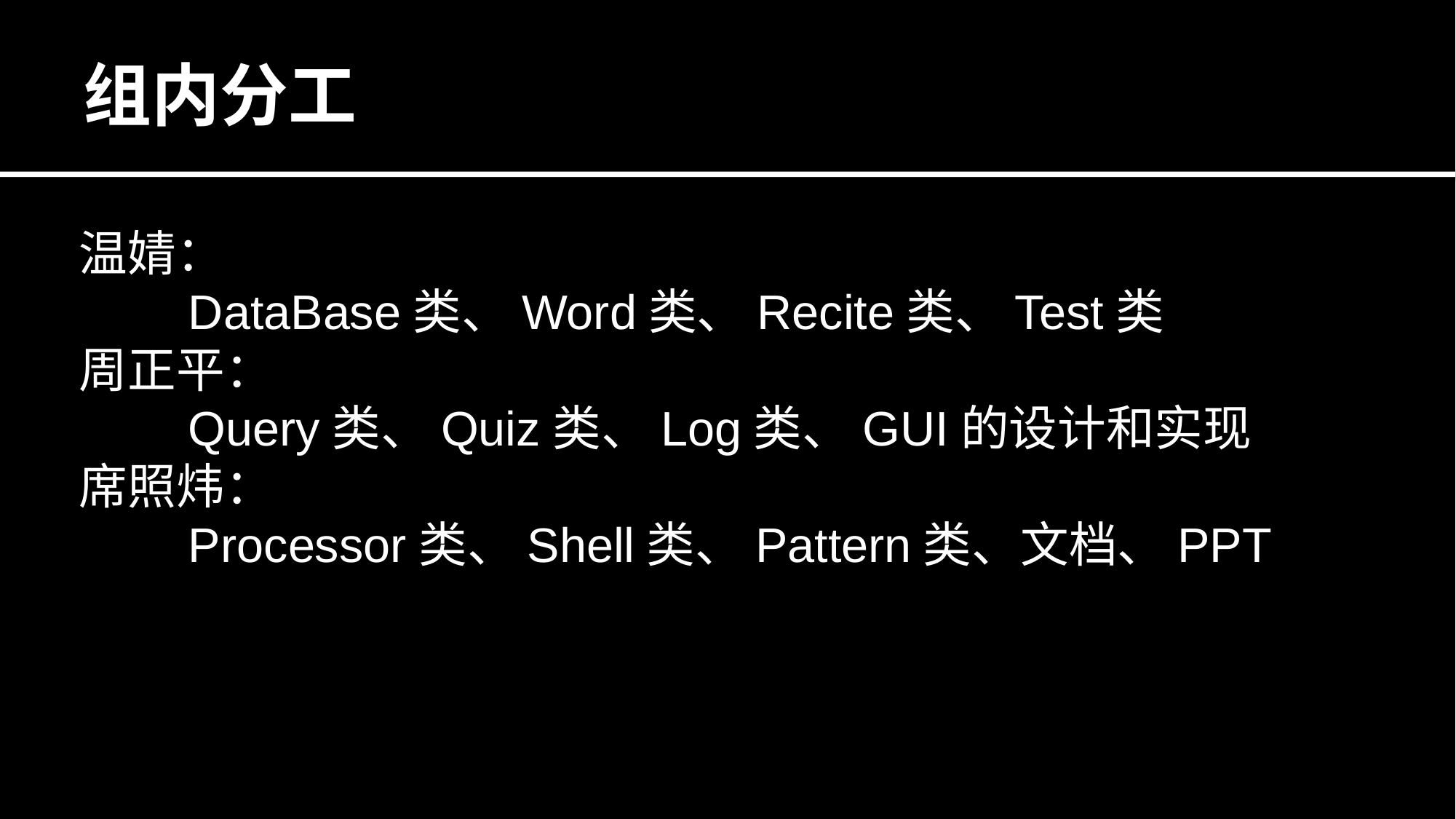

# 组内分工
温婧：
	DataBase类、Word类、Recite类、Test类
周正平：
	Query类、Quiz类、Log类、GUI的设计和实现
席照炜：
	Processor类、Shell类、Pattern类、文档、PPT